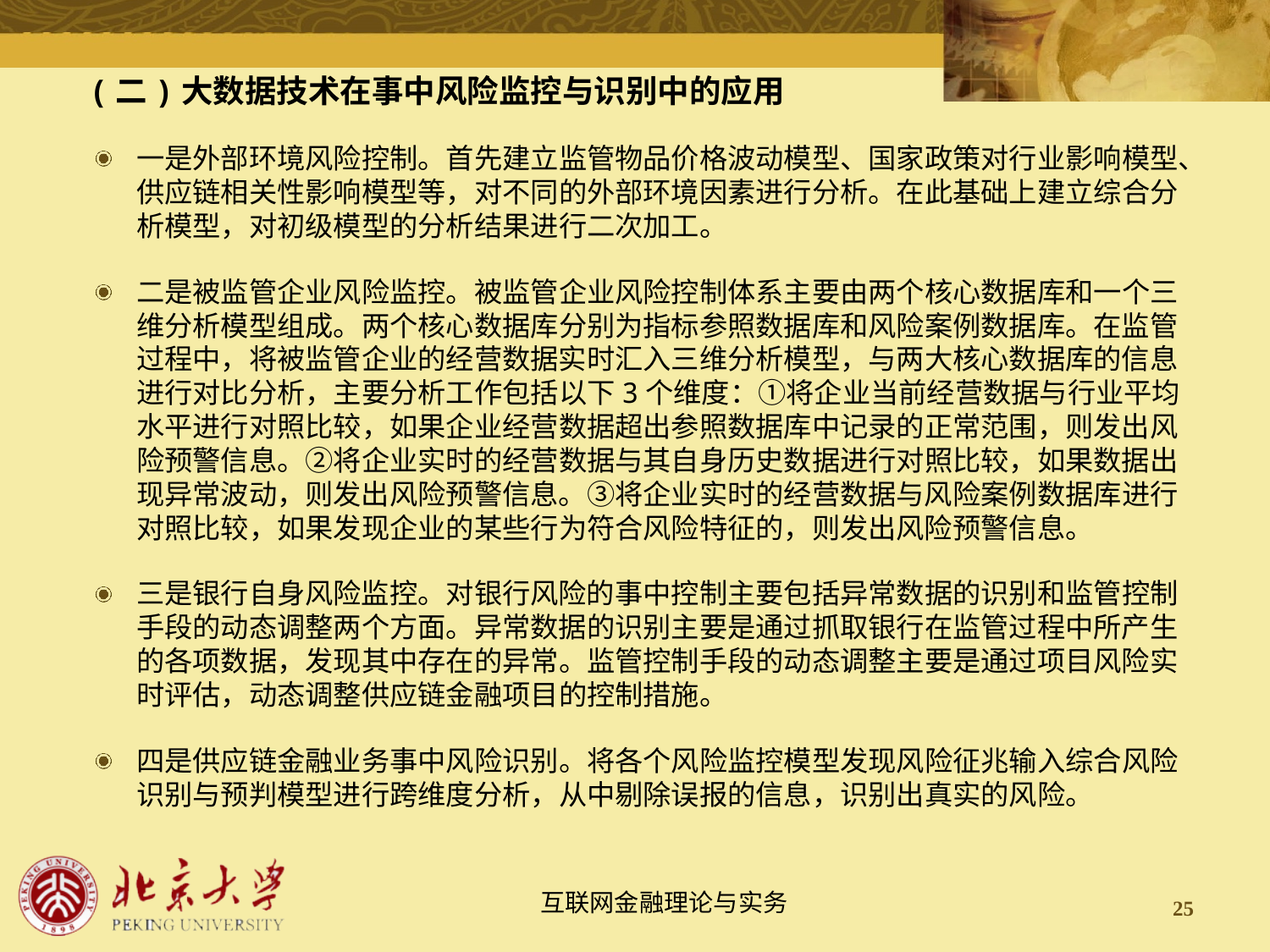

(二)大数据技术在事中风险监控与识别中的应用
一是外部环境风险控制。首先建立监管物品价格波动模型、国家政策对行业影响模型、供应链相关性影响模型等，对不同的外部环境因素进行分析。在此基础上建立综合分析模型，对初级模型的分析结果进行二次加工。
二是被监管企业风险监控。被监管企业风险控制体系主要由两个核心数据库和一个三维分析模型组成。两个核心数据库分别为指标参照数据库和风险案例数据库。在监管过程中，将被监管企业的经营数据实时汇入三维分析模型，与两大核心数据库的信息进行对比分析，主要分析工作包括以下3个维度：①将企业当前经营数据与行业平均水平进行对照比较，如果企业经营数据超出参照数据库中记录的正常范围，则发出风险预警信息。②将企业实时的经营数据与其自身历史数据进行对照比较，如果数据出现异常波动，则发出风险预警信息。③将企业实时的经营数据与风险案例数据库进行对照比较，如果发现企业的某些行为符合风险特征的，则发出风险预警信息。
三是银行自身风险监控。对银行风险的事中控制主要包括异常数据的识别和监管控制手段的动态调整两个方面。异常数据的识别主要是通过抓取银行在监管过程中所产生的各项数据，发现其中存在的异常。监管控制手段的动态调整主要是通过项目风险实时评估，动态调整供应链金融项目的控制措施。
四是供应链金融业务事中风险识别。将各个风险监控模型发现风险征兆输入综合风险识别与预判模型进行跨维度分析，从中剔除误报的信息，识别出真实的风险。
25